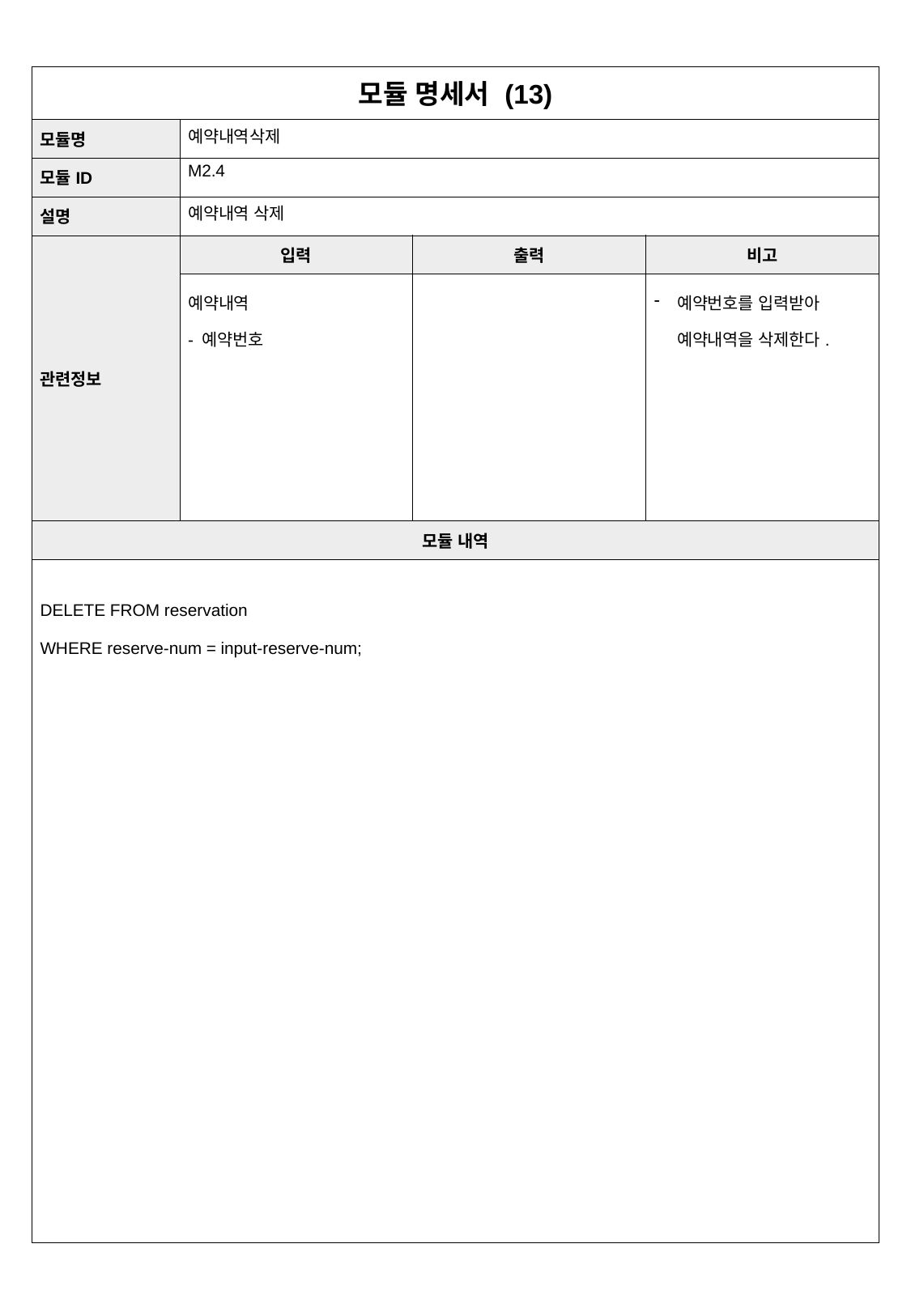

| 모듈 명세서 (13) | 주문신청서작성 |  |  |
| --- | --- | --- | --- |
| 모듈명 | 예약내역삭제 |  |  |
| 모듈ID | M2.4 |  |  |
| 설명 | 예약내역 삭제 |  |  |
| 관련정보 | 입력 | 출력 | 비고 |
|  | 예약내역 - 예약번호 |  | 예약번호를 입력받아 예약내역을 삭제한다. |
| 모듈 내역 |  |  |  |
| DELETE FROM reservation WHERE reserve-num = input-reserve-num; |  |  |  |